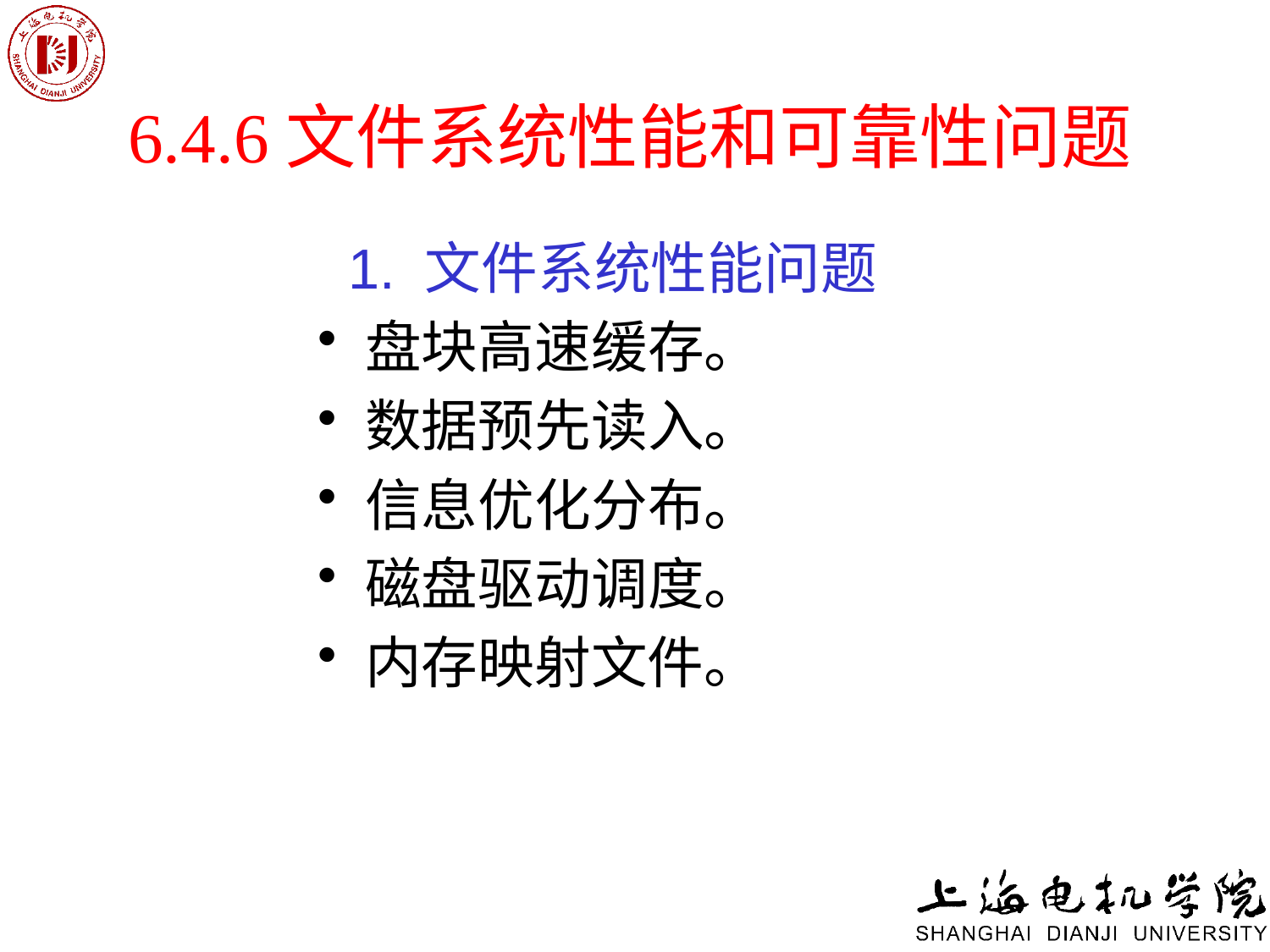

# 6.4.6文件系统性能和可靠性问题
  1. 文件系统性能问题
盘块高速缓存。
数据预先读入。
信息优化分布。
磁盘驱动调度。
内存映射文件。